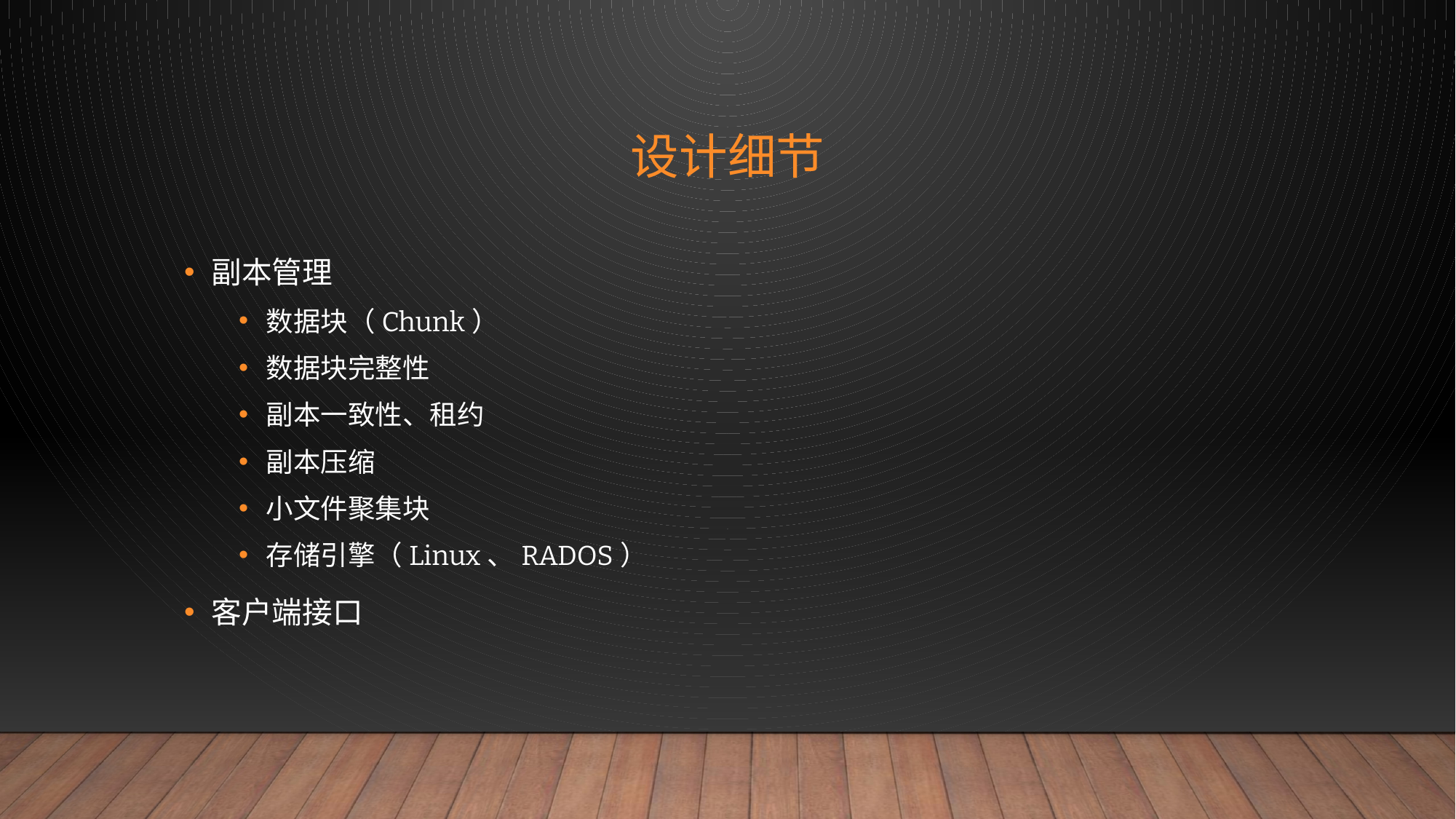

# 设计细节
副本管理
数据块（Chunk）
数据块完整性
副本一致性、租约
副本压缩
小文件聚集块
存储引擎（Linux、RADOS）
客户端接口